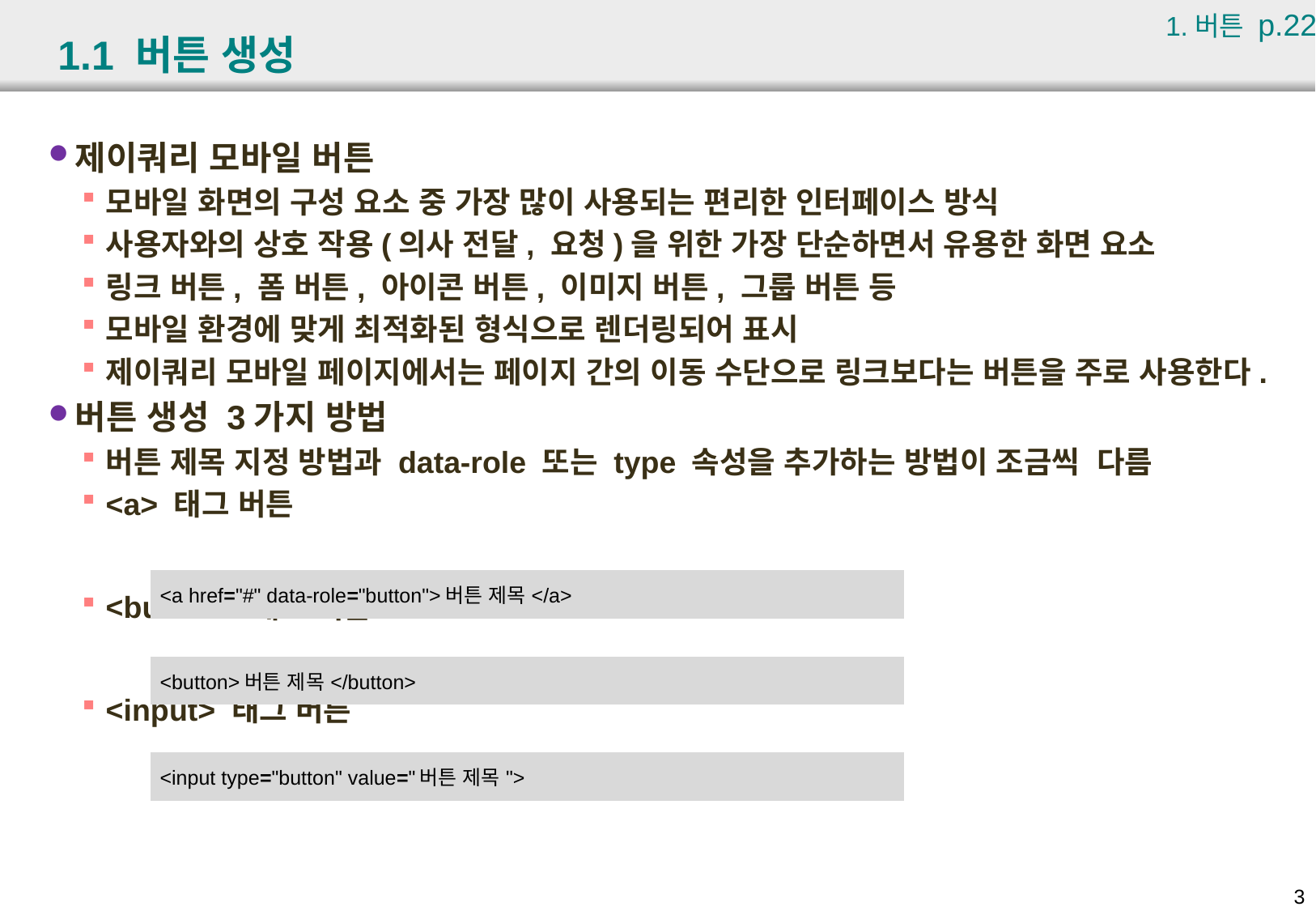

1.버튼 p.224
# 1.1 버튼 생성
제이쿼리 모바일 버튼
모바일 화면의 구성 요소 중 가장 많이 사용되는 편리한 인터페이스 방식
사용자와의 상호 작용(의사 전달, 요청)을 위한 가장 단순하면서 유용한 화면 요소
링크 버튼, 폼 버튼, 아이콘 버튼, 이미지 버튼, 그룹 버튼 등
모바일 환경에 맞게 최적화된 형식으로 렌더링되어 표시
제이쿼리 모바일 페이지에서는 페이지 간의 이동 수단으로 링크보다는 버튼을 주로 사용한다.
버튼 생성 3가지 방법
버튼 제목 지정 방법과 data-role 또는 type 속성을 추가하는 방법이 조금씩  다름
<a> 태그 버튼

<button> 태그 버튼

<input> 태그 버튼

| <a href="#" data-role="button">버튼 제목</a> |
| --- |
| <button>버튼 제목</button> |
| --- |
| <input type="button" value="버튼 제목"> |
| --- |